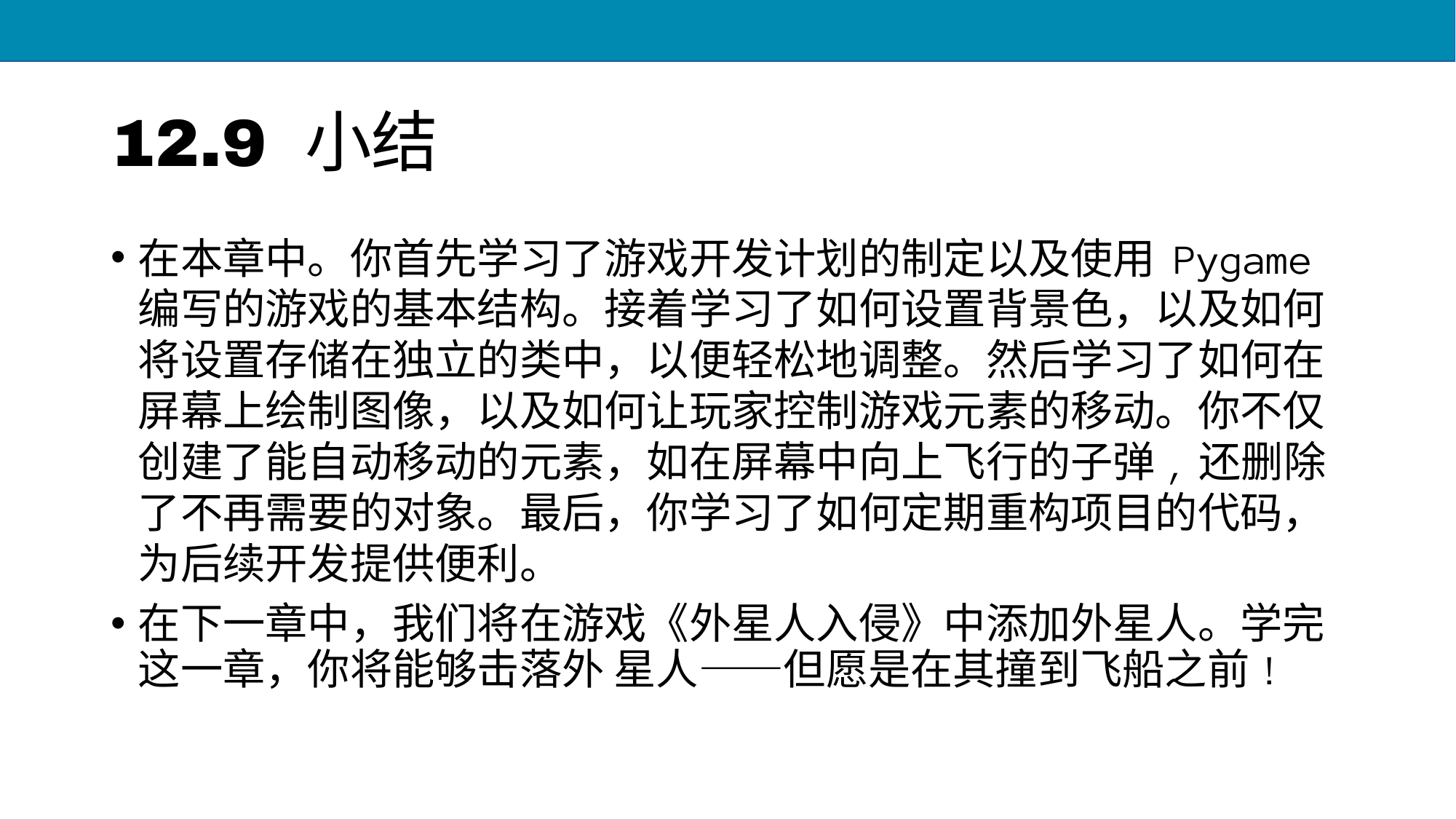

# 12.9 小结
在本章中。你首先学习了游戏开发计划的制定以及使用 Pygame 编写的游戏的基本结构。接着学习了如何设置背景色，以及如何将设置存储在独立的类中，以便轻松地调整。然后学习了如何在屏幕上绘制图像，以及如何让玩家控制游戏元素的移动。你不仅创建了能自动移动的元素，如在屏幕中向上飞行的子弹,还删除了不再需要的对象。最后，你学习了如何定期重构项目的代码，为后续开发提供便利。
在下一章中，我们将在游戏《外星人入侵》中添加外星人。学完这一章，你将能够击落外 星人——但愿是在其撞到飞船之前!